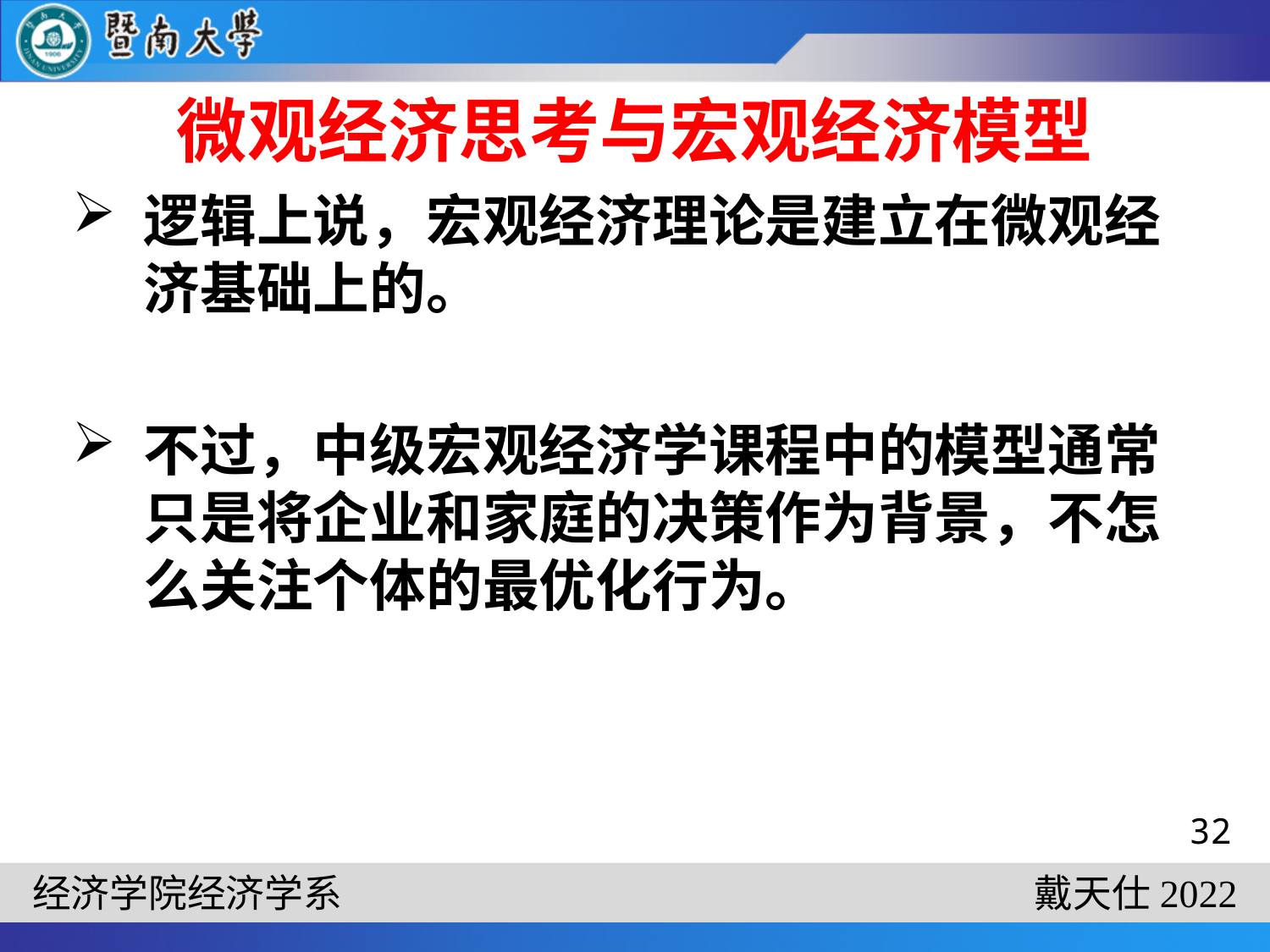

# 微观经济思考与宏观经济模型
逻辑上说，宏观经济理论是建立在微观经济基础上的。

不过，中级宏观经济学课程中的模型通常只是将企业和家庭的决策作为背景，不怎么关注个体的最优化行为。
32